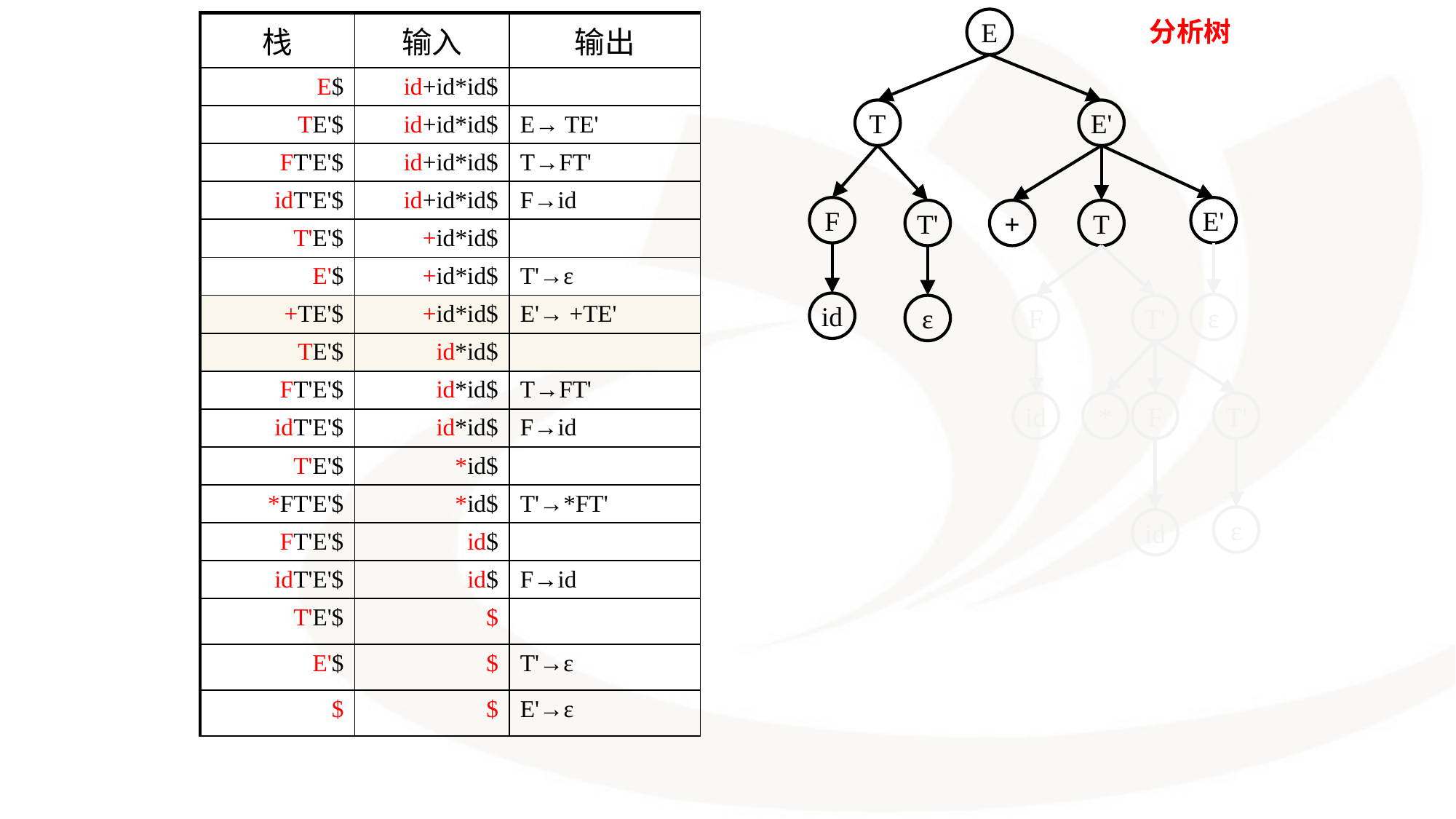

E
T
E'
F
E'
T'
+
T
id
ε
ε
F
T'
id
*
F
T'
ε
id
分析树
| 栈 | 输入 | 输出 |
| --- | --- | --- |
| E$ | id+id\*id$ |  |
| TE'$ | id+id\*id$ | E→ TE' |
| FT'E'$ | id+id\*id$ | T→FT' |
| idT'E'$ | id+id\*id$ | F→id |
| T'E'$ | +id\*id$ |  |
| E'$ | +id\*id$ | T'→ε |
| +TE'$ | +id\*id$ | E'→ +TE' |
| TE'$ | id\*id$ |  |
| FT'E'$ | id\*id$ | T→FT' |
| idT'E'$ | id\*id$ | F→id |
| T'E'$ | \*id$ |  |
| \*FT'E'$ | \*id$ | T'→\*FT' |
| FT'E'$ | id$ |  |
| idT'E'$ | id$ | F→id |
| T'E'$ | $ |  |
| E'$ | $ | T'→ε |
| $ | $ | E'→ε |
102